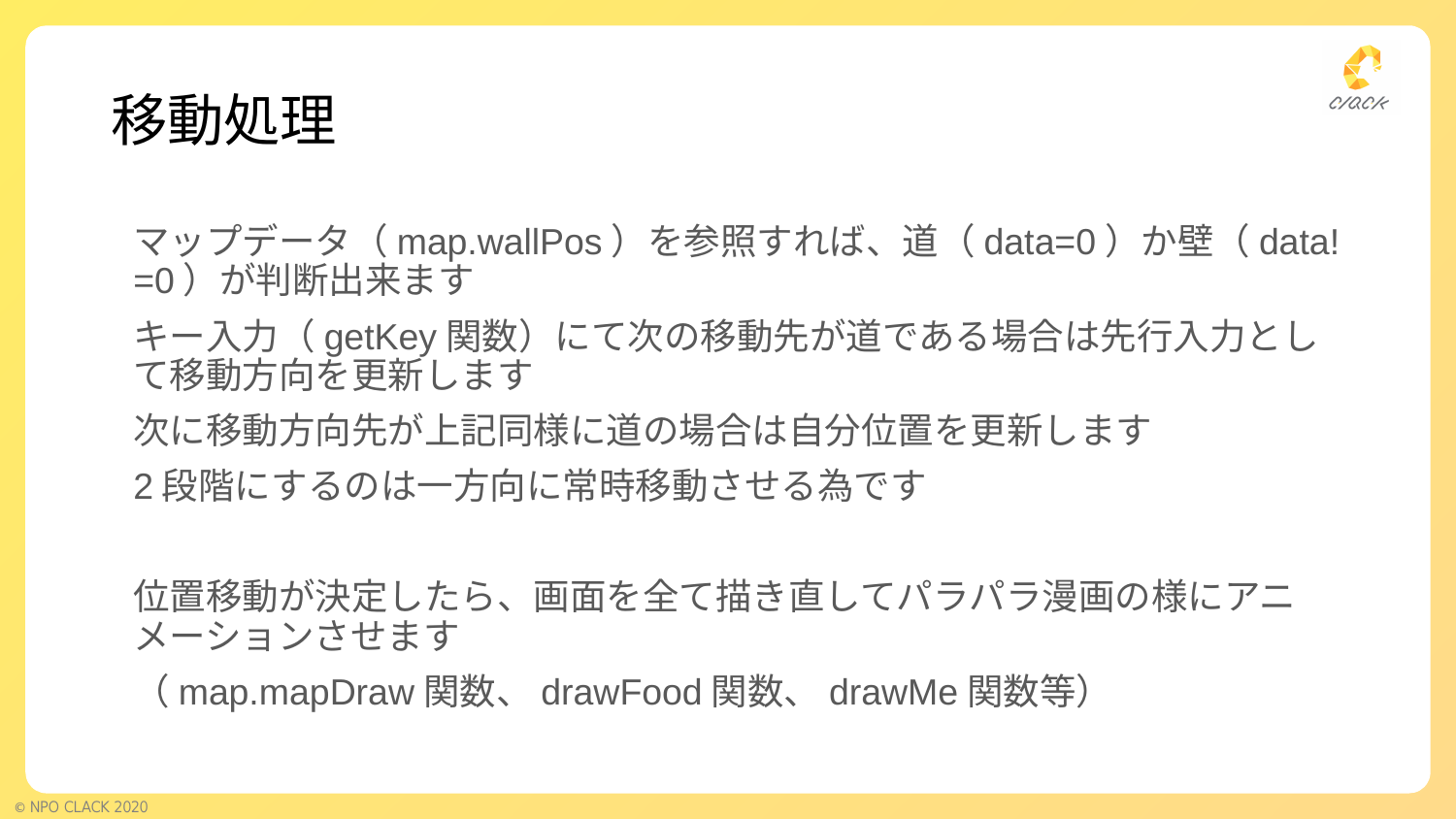

# 移動処理
マップデータ（map.wallPos）を参照すれば、道（data=0）か壁（data!=0）が判断出来ます
キー入力（getKey関数）にて次の移動先が道である場合は先行入力として移動方向を更新します
次に移動方向先が上記同様に道の場合は自分位置を更新します
2段階にするのは一方向に常時移動させる為です

位置移動が決定したら、画面を全て描き直してパラパラ漫画の様にアニメーションさせます
（map.mapDraw関数、drawFood関数、drawMe関数等）